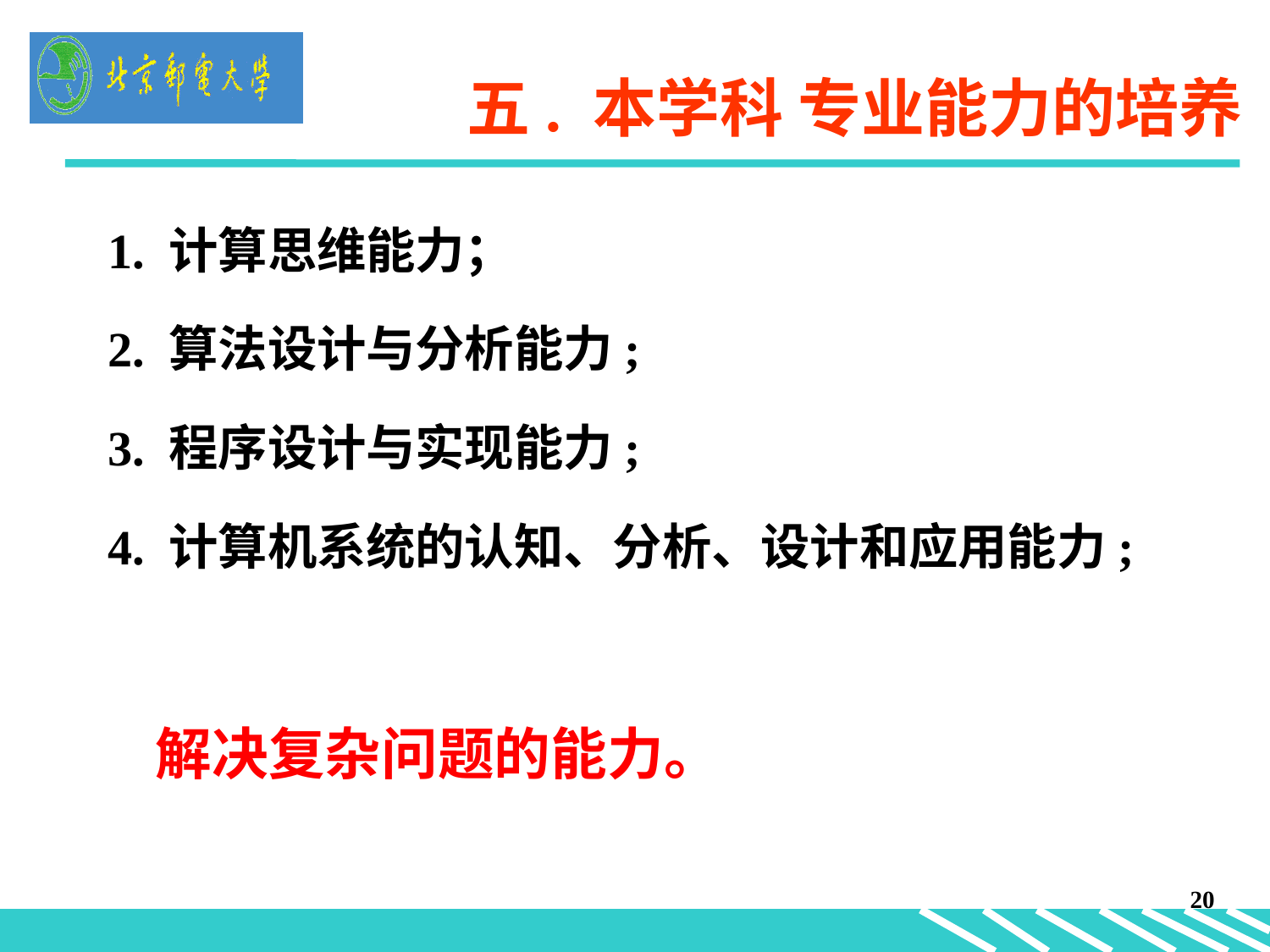

五. 本学科 专业能力的培养
1. 计算思维能力；
2. 算法设计与分析能力;
3. 程序设计与实现能力;
4. 计算机系统的认知、分析、设计和应用能力;

	解决复杂问题的能力。

20